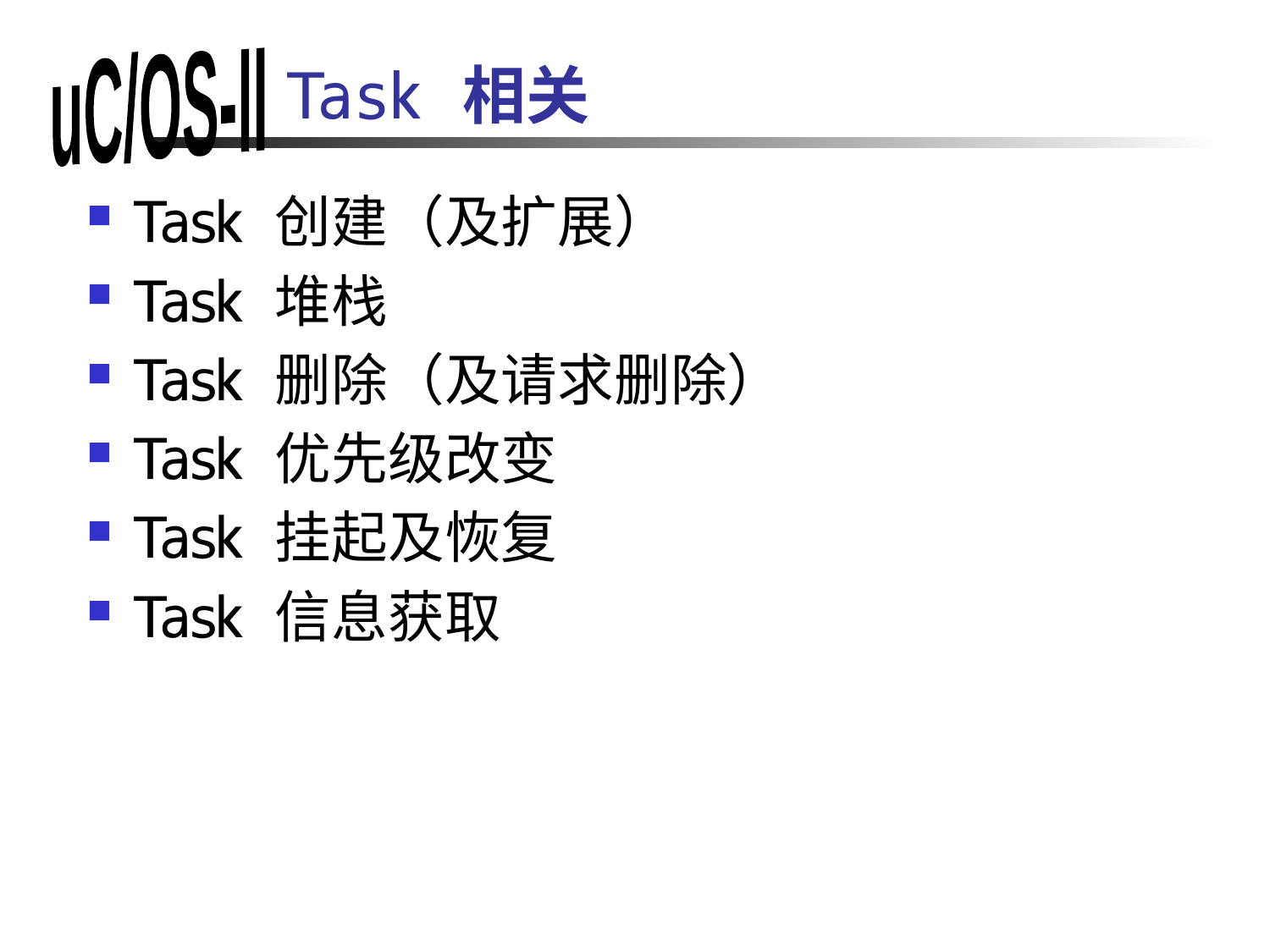

# Task 相关
Task 创建（及扩展）
Task 堆栈
Task 删除（及请求删除）
Task 优先级改变
Task 挂起及恢复
Task 信息获取